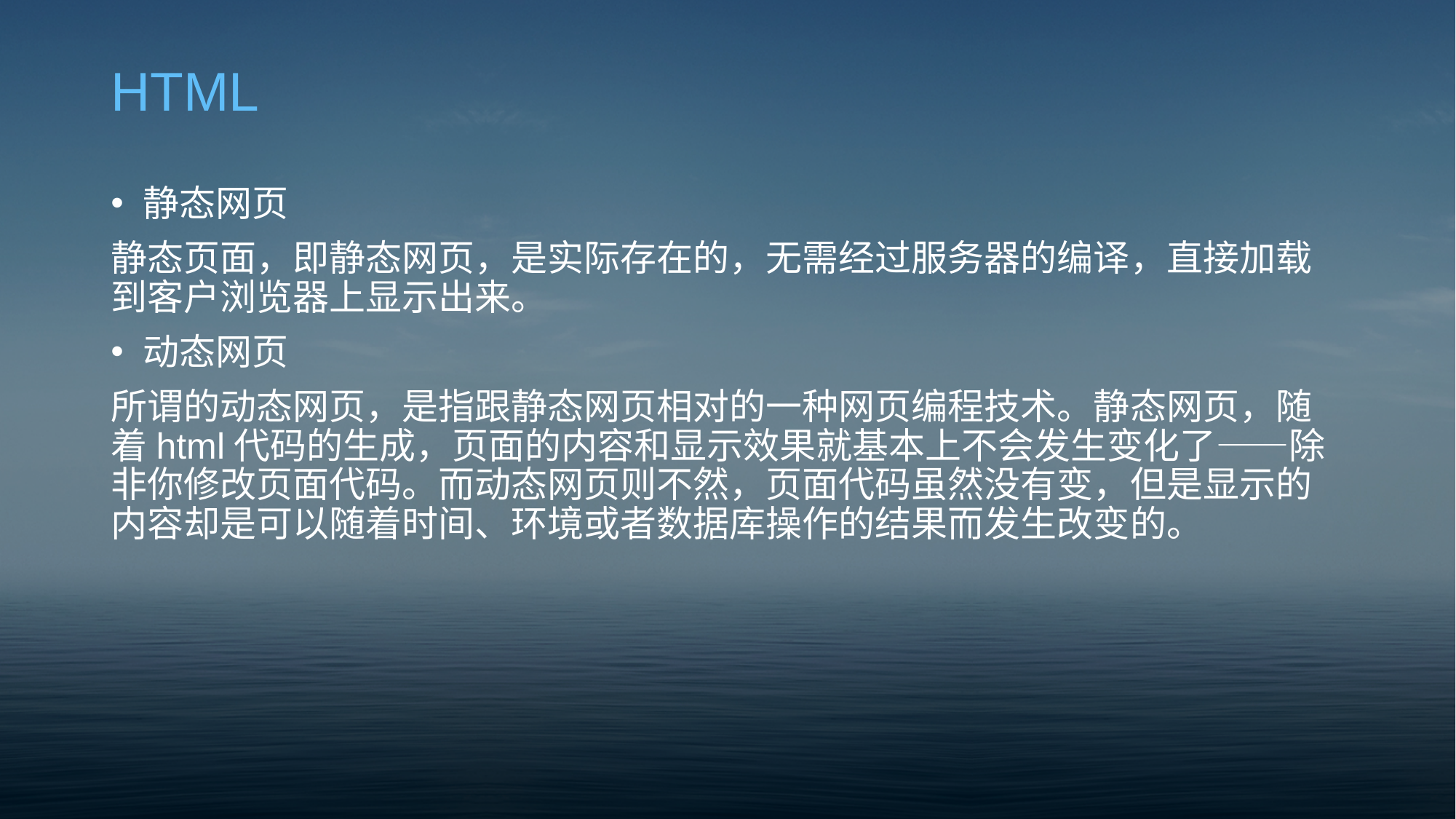

# HTML
静态网页
静态页面，即静态网页，是实际存在的，无需经过服务器的编译，直接加载到客户浏览器上显示出来。
动态网页
所谓的动态网页，是指跟静态网页相对的一种网页编程技术。静态网页，随着html代码的生成，页面的内容和显示效果就基本上不会发生变化了——除非你修改页面代码。而动态网页则不然，页面代码虽然没有变，但是显示的内容却是可以随着时间、环境或者数据库操作的结果而发生改变的。